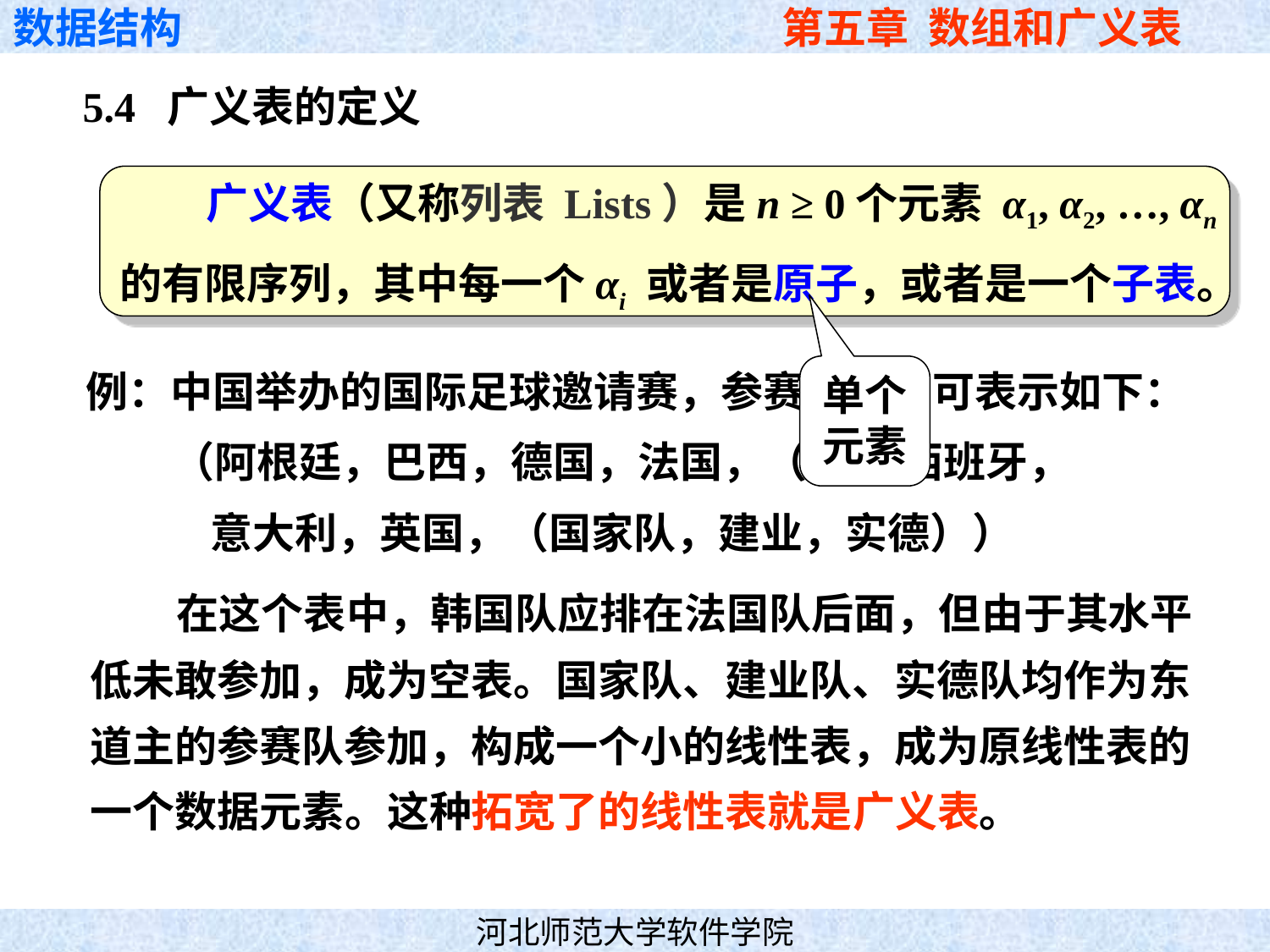

5.4  广义表的定义
        广义表（又称列表 Lists）是n ≥ 0个元素 α1, α2, …, αn
的有限序列，其中每一个αi 或者是原子，或者是一个子表。

例：中国举办的国际足球邀请赛，参赛队名单可表示如下：
        （阿根廷，巴西，德国，法国，（ ），西班牙，
            意大利，英国，（国家队，建业，实德））
单个元素
        在这个表中，韩国队应排在法国队后面，但由于其水平
低未敢参加，成为空表。国家队、建业队、实德队均作为东
道主的参赛队参加，构成一个小的线性表，成为原线性表的
一个数据元素。这种拓宽了的线性表就是广义表。